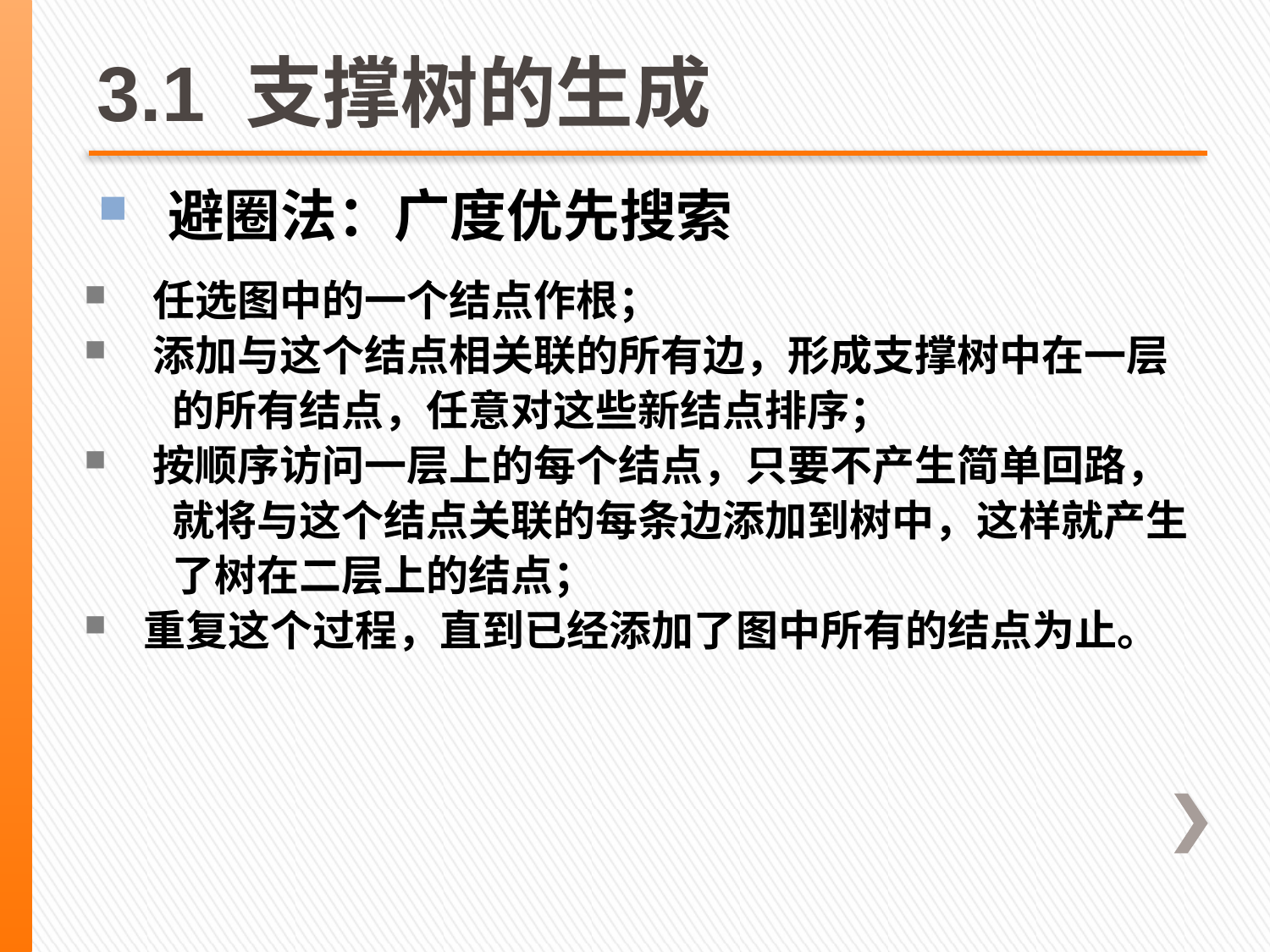

# 3.1 支撑树的生成
  避圈法：广度优先搜索
   任选图中的一个结点作根；
   添加与这个结点相关联的所有边，形成支撑树中在一层
     的所有结点，任意对这些新结点排序；
   按顺序访问一层上的每个结点，只要不产生简单回路，
     就将与这个结点关联的每条边添加到树中，这样就产生
     了树在二层上的结点；
  重复这个过程，直到已经添加了图中所有的结点为止。